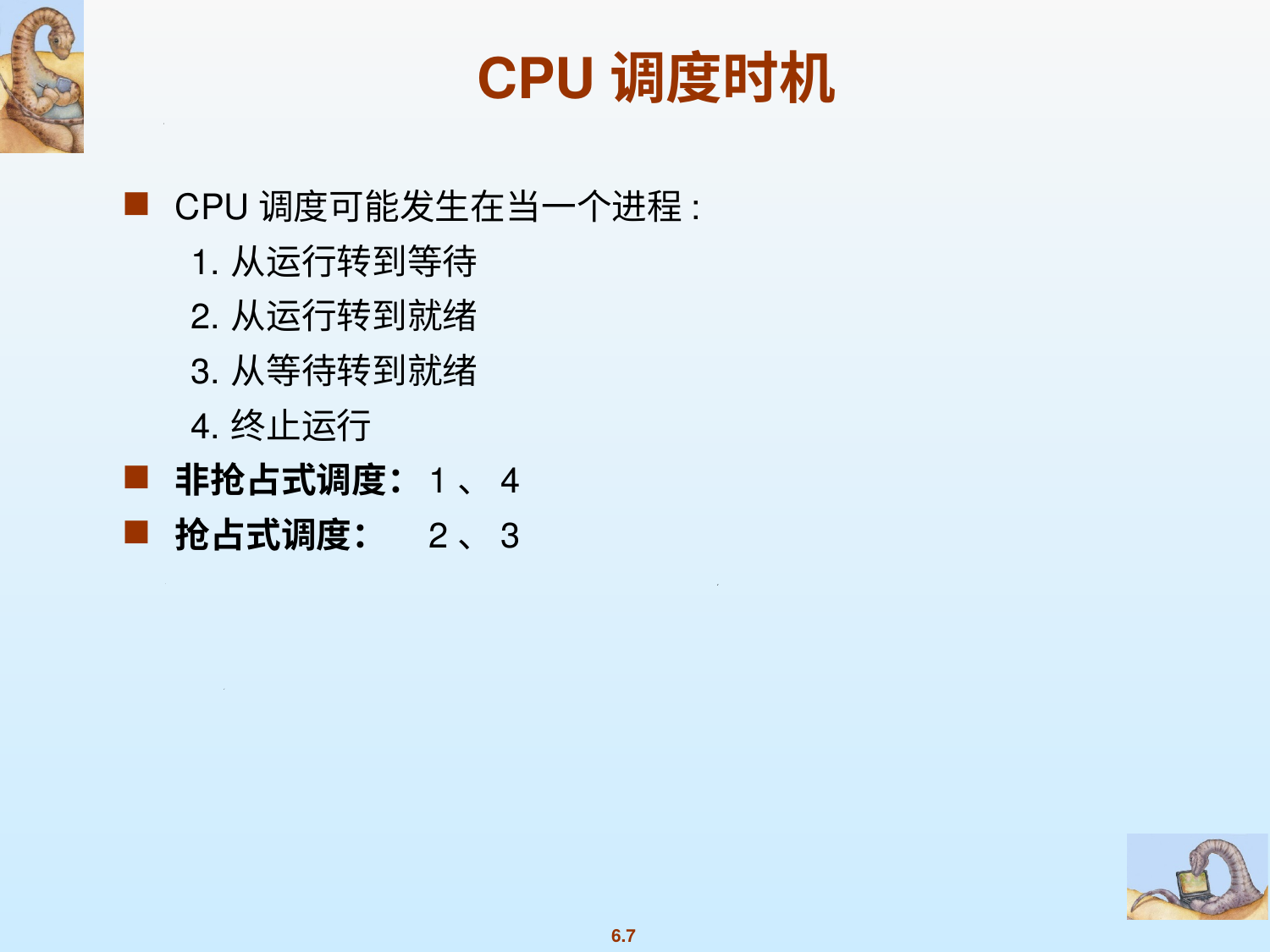

CPU调度时机
CPU调度可能发生在当一个进程:
1.	从运行转到等待
2.	从运行转到就绪
3.	从等待转到就绪
4.	终止运行
非抢占式调度：	1、4
抢占式调度：	2、3